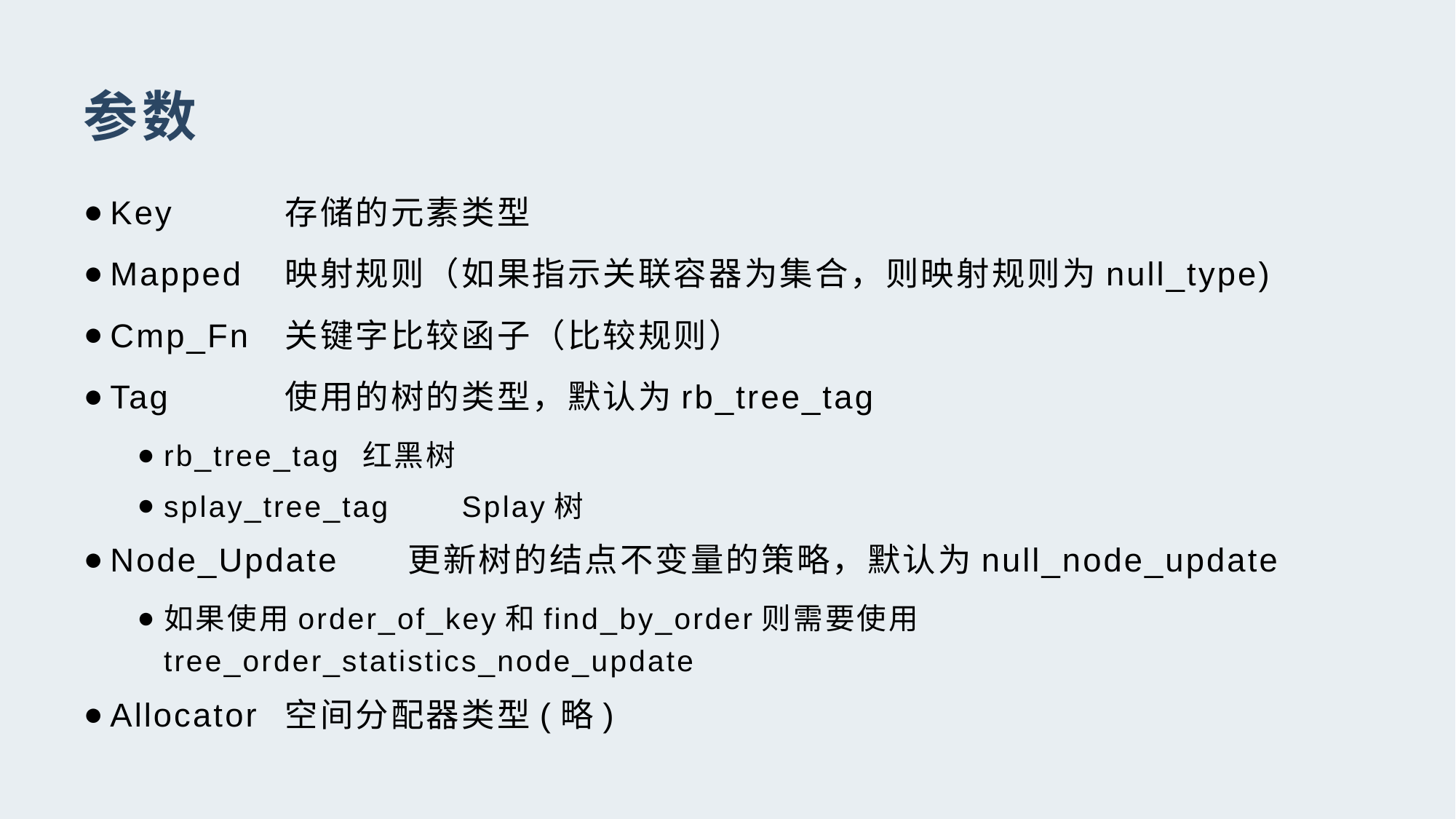

# 参数
Key		存储的元素类型
Mapped	映射规则（如果指示关联容器为集合，则映射规则为null_type)
Cmp_Fn	关键字比较函子（比较规则）
Tag		使用的树的类型，默认为rb_tree_tag
rb_tree_tag		红黑树
splay_tree_tag		Splay树
Node_Update	更新树的结点不变量的策略，默认为null_node_update
如果使用order_of_key和find_by_order则需要使用tree_order_statistics_node_update
Allocator		空间分配器类型(略)